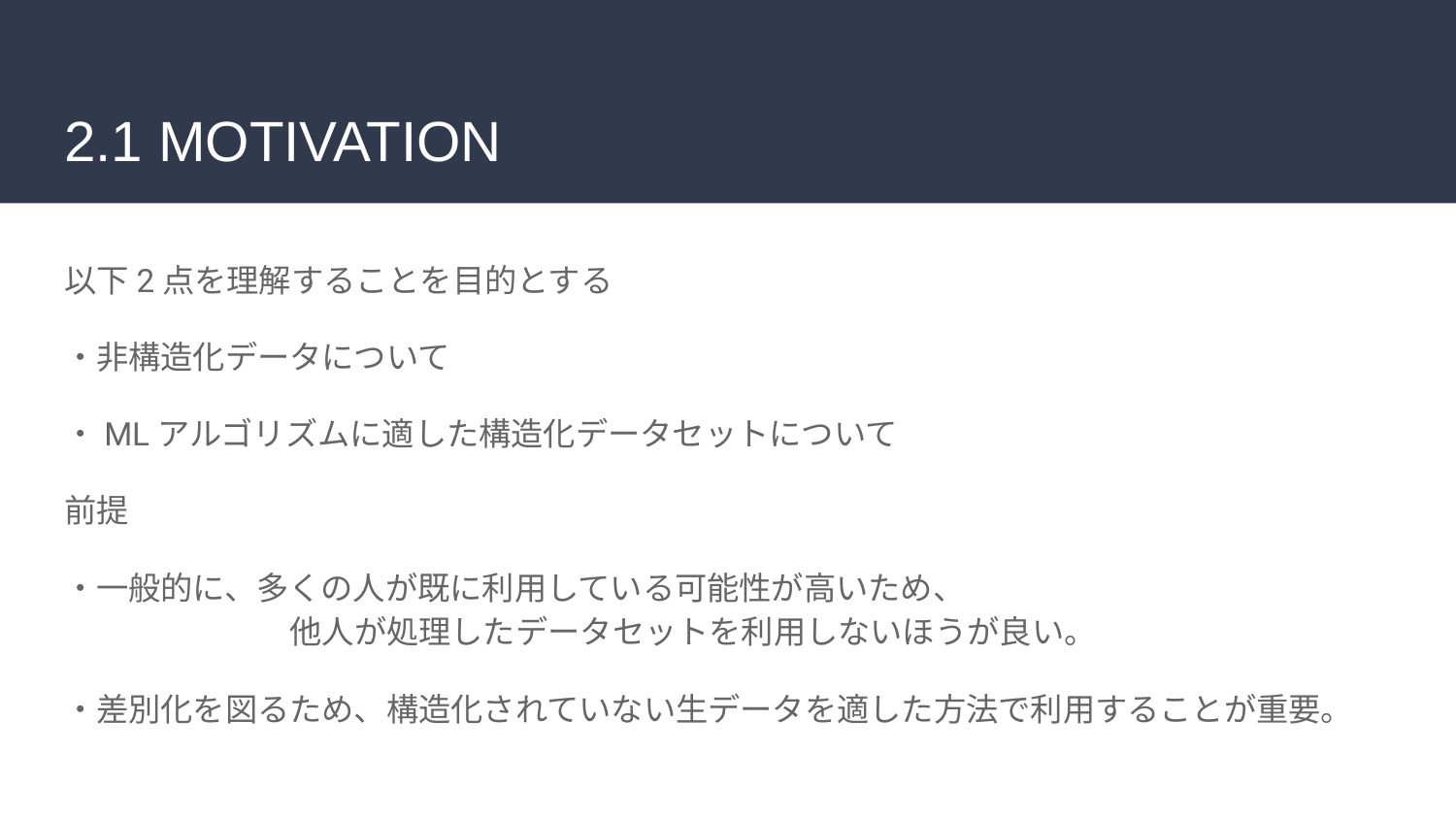

# 2.1 MOTIVATION
以下2点を理解することを目的とする
・非構造化データについて
・MLアルゴリズムに適した構造化データセットについて
前提
・一般的に、多くの人が既に利用している可能性が高いため、　　　　　　　　　　　　　　　　　　　他人が処理したデータセットを利用しないほうが良い。
・差別化を図るため、構造化されていない生データを適した方法で利用することが重要。